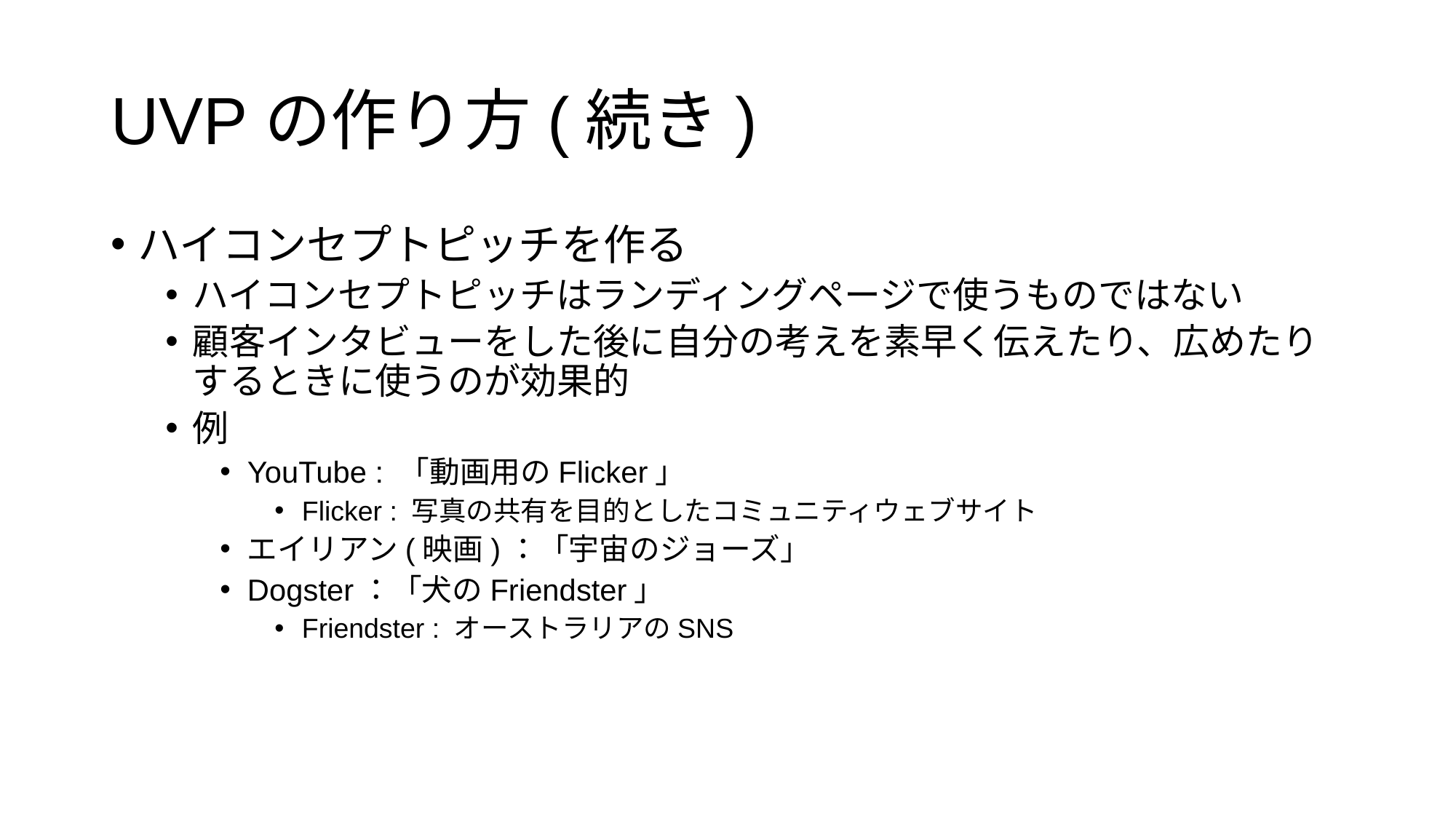

# UVPの作り方(続き)
ハイコンセプトピッチを作る
ハイコンセプトピッチはランディングページで使うものではない
顧客インタビューをした後に自分の考えを素早く伝えたり、広めたりするときに使うのが効果的
例
YouTube : 「動画用のFlicker」
Flicker : 写真の共有を目的としたコミュニティウェブサイト
エイリアン(映画)：「宇宙のジョーズ」
Dogster：「犬のFriendster」
Friendster : オーストラリアのSNS